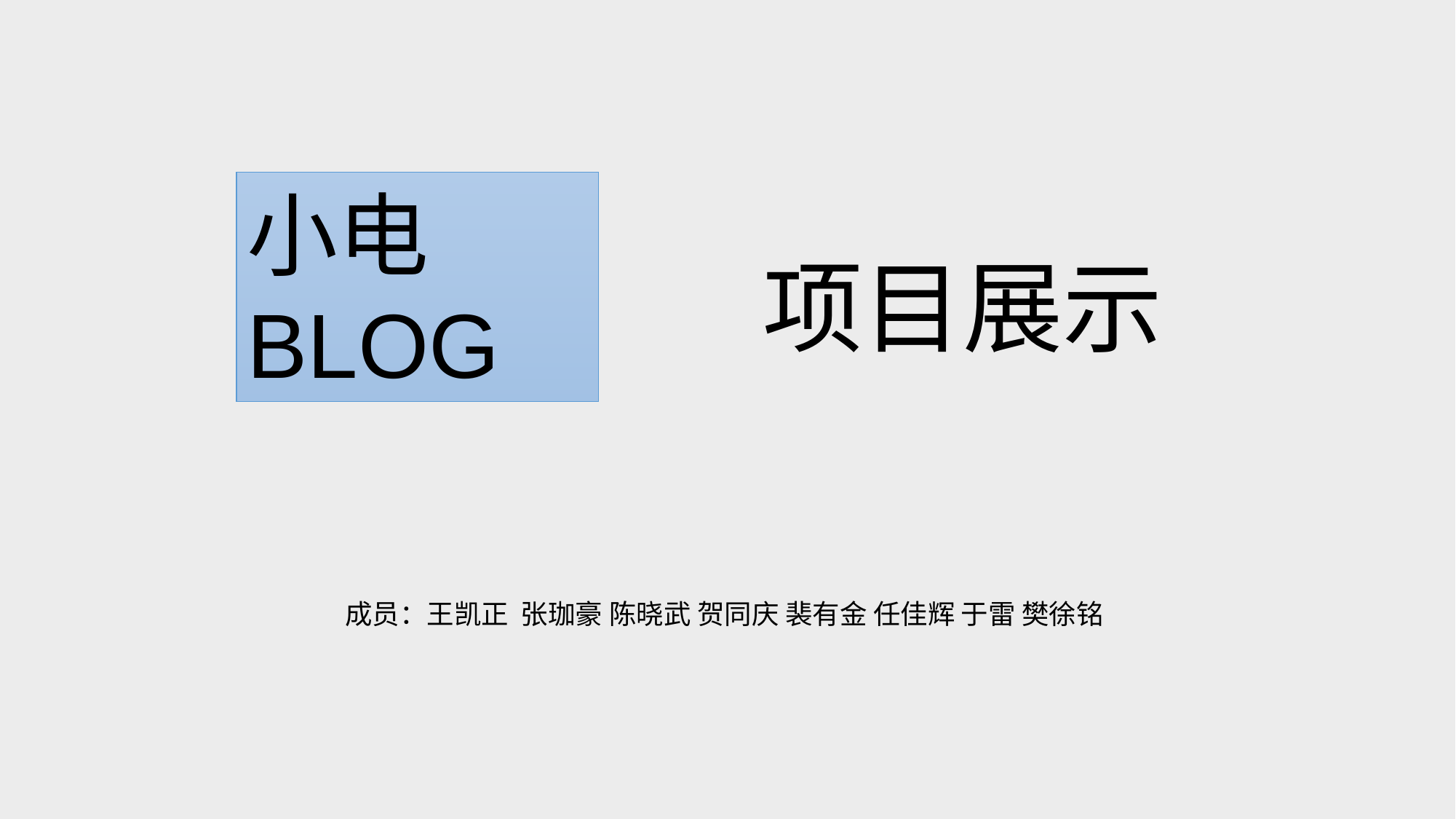

小电 BLOG
项目展示
成员：王凯正  张珈豪 陈晓武 贺同庆 裴有金 任佳辉 于雷 樊徐铭